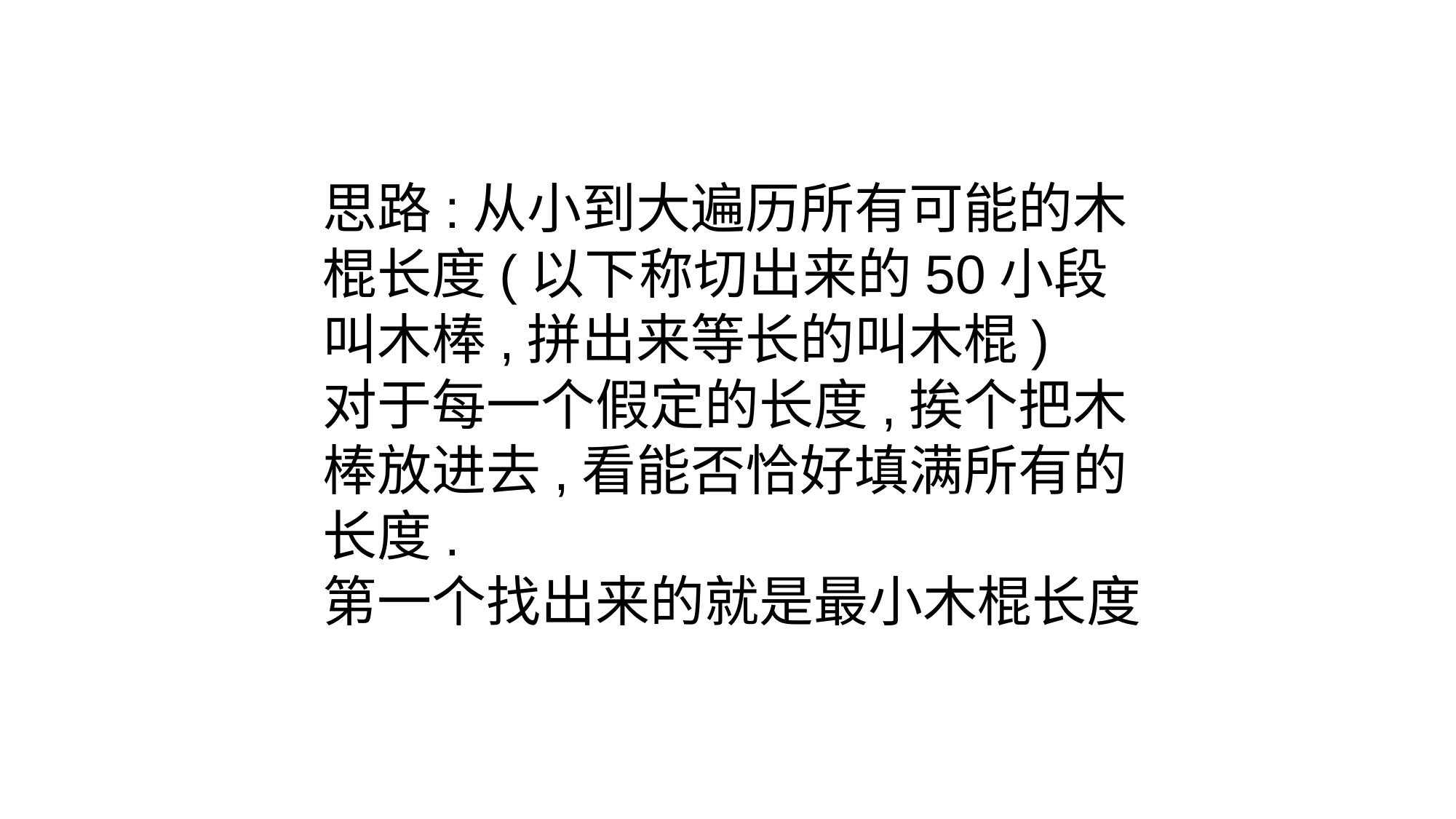

思路:从小到大遍历所有可能的木棍长度(以下称切出来的50小段叫木棒,拼出来等长的叫木棍)
对于每一个假定的长度,挨个把木棒放进去,看能否恰好填满所有的长度.
第一个找出来的就是最小木棍长度